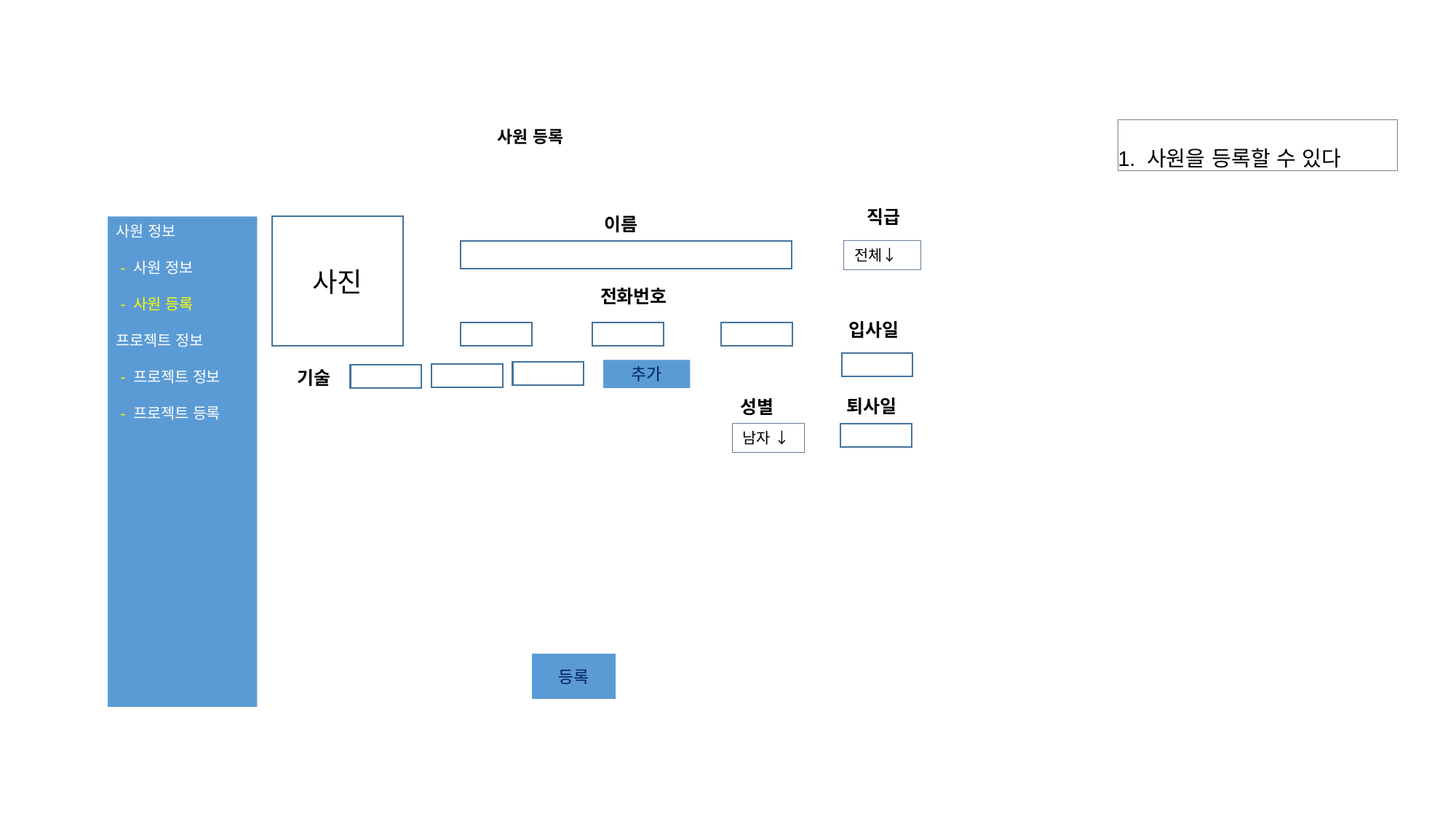

1. 사원을 등록할 수 있다
사원 등록
직급
이름
사원 정보

 - 사원 정보

 - 사원 등록

프로젝트 정보

 - 프로젝트 정보

 - 프로젝트 등록

사진

전체↓
전화번호
입사일

추가
기술

퇴사일
성별
남자 ↓

등록